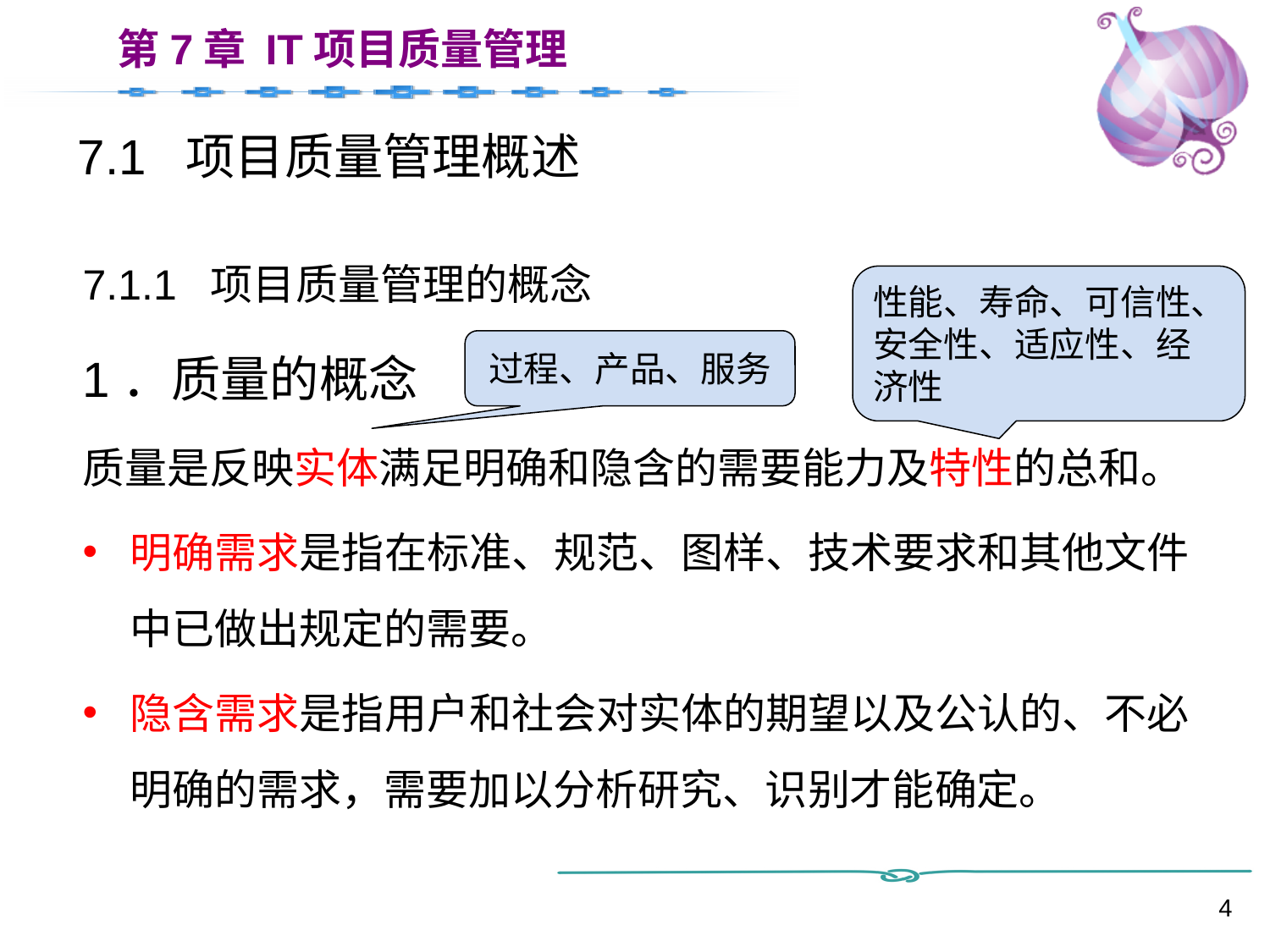

# 7.1  项目质量管理概述
7.1.1  项目质量管理的概念
1．质量的概念
质量是反映实体满足明确和隐含的需要能力及特性的总和。
明确需求是指在标准、规范、图样、技术要求和其他文件中已做出规定的需要。
隐含需求是指用户和社会对实体的期望以及公认的、不必明确的需求，需要加以分析研究、识别才能确定。
性能、寿命、可信性、安全性、适应性、经济性
过程、产品、服务
4